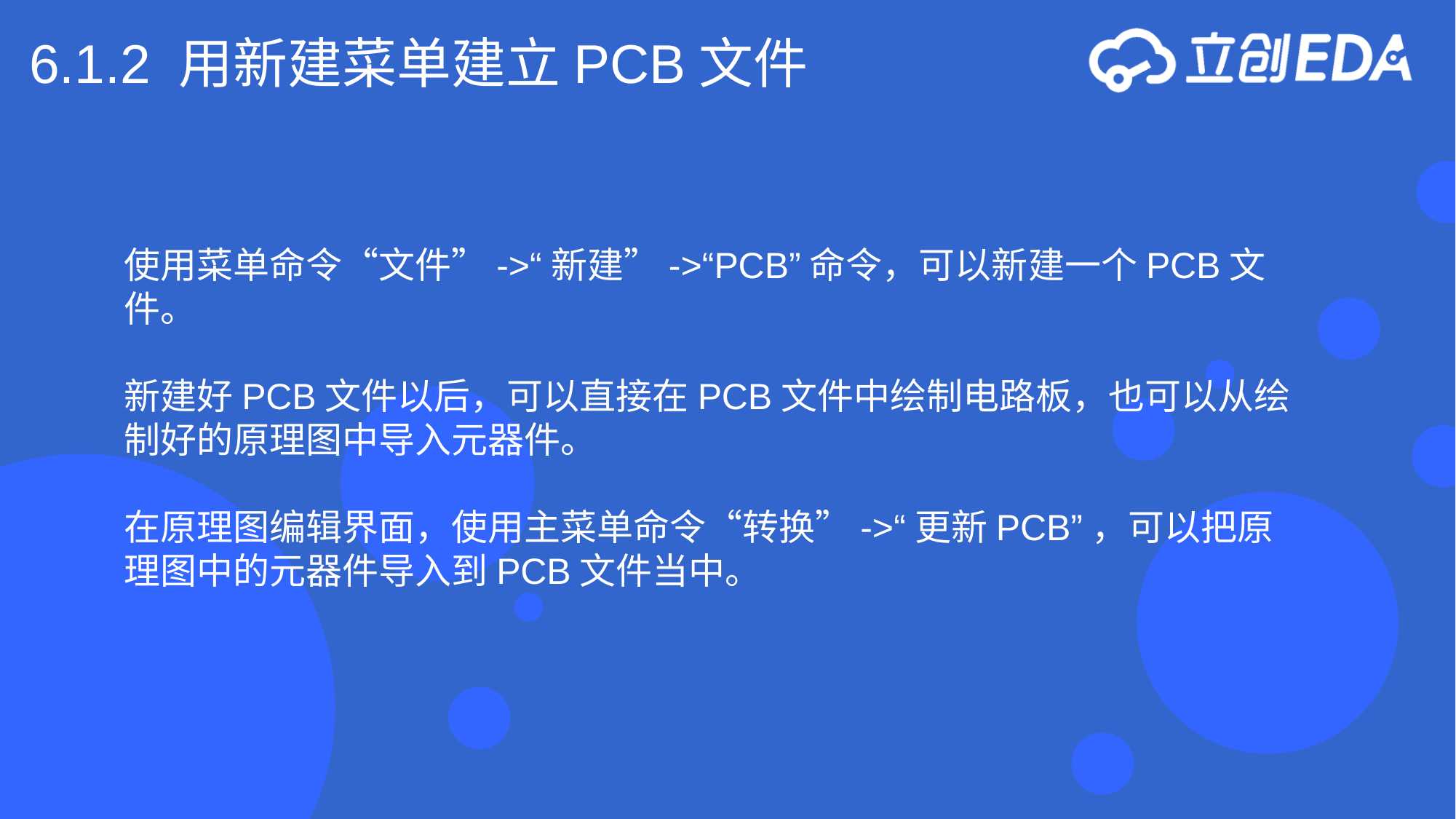

6.1.2 用新建菜单建立PCB文件
使用菜单命令“文件”->“新建”->“PCB”命令，可以新建一个PCB文件。

新建好PCB文件以后，可以直接在PCB文件中绘制电路板，也可以从绘制好的原理图中导入元器件。

在原理图编辑界面，使用主菜单命令“转换”->“更新PCB”，可以把原理图中的元器件导入到PCB文件当中。